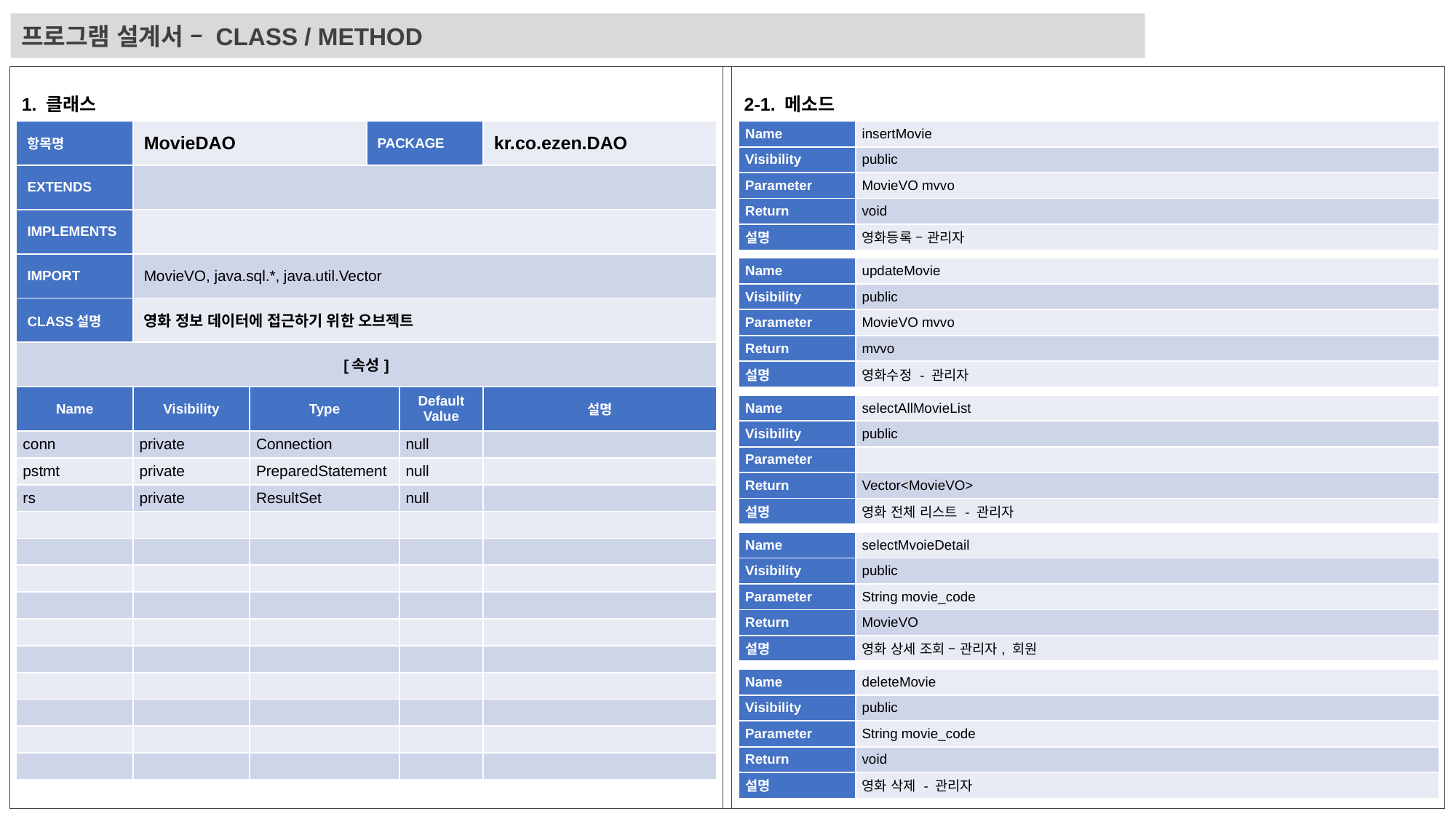

프로그램 설계서 – CLASS / METHOD

1. 클래스
2-1. 메소드
| 항목명 | MovieDAO |  | PACKAGE |  | kr.co.ezen.DAO |
| --- | --- | --- | --- | --- | --- |
| EXTENDS |  |  |  |  |  |
| IMPLEMENTS |  |  |  |  |  |
| IMPORT | MovieVO, java.sql.\*, java.util.Vector |  |  |  |  |
| CLASS설명 | 영화 정보 데이터에 접근하기 위한 오브젝트 |  |  |  |  |
| [속성] |  |  |  |  |  |
| Name | Visibility | Type | Default Value | Default Value | 설명 |
| conn | private | Connection | null | null |  |
| pstmt | private | PreparedStatement | null | null |  |
| rs | private | ResultSet | Null | null |  |
|  |  |  |  |  |  |
|  |  |  |  |  |  |
|  |  |  |  |  |  |
|  |  |  |  |  |  |
|  |  |  |  |  |  |
|  |  |  |  |  |  |
|  |  |  |  |  |  |
|  |  |  |  |  |  |
|  |  |  |  |  |  |
|  |  |  |  |  |  |
| Name | insertMovie |
| --- | --- |
| Visibility | public |
| Parameter | MovieVO mvvo |
| Return | void |
| 설명 | 영화등록 – 관리자 |
| Name | updateMovie |
| --- | --- |
| Visibility | public |
| Parameter | MovieVO mvvo |
| Return | mvvo |
| 설명 | 영화수정 - 관리자 |
| Name | selectAllMovieList |
| --- | --- |
| Visibility | public |
| Parameter |  |
| Return | Vector<MovieVO> |
| 설명 | 영화 전체 리스트 - 관리자 |
| Name | selectMvoieDetail |
| --- | --- |
| Visibility | public |
| Parameter | String movie\_code |
| Return | MovieVO |
| 설명 | 영화 상세 조회 – 관리자, 회원 |
| Name | deleteMovie |
| --- | --- |
| Visibility | public |
| Parameter | String movie\_code |
| Return | void |
| 설명 | 영화 삭제 - 관리자 |